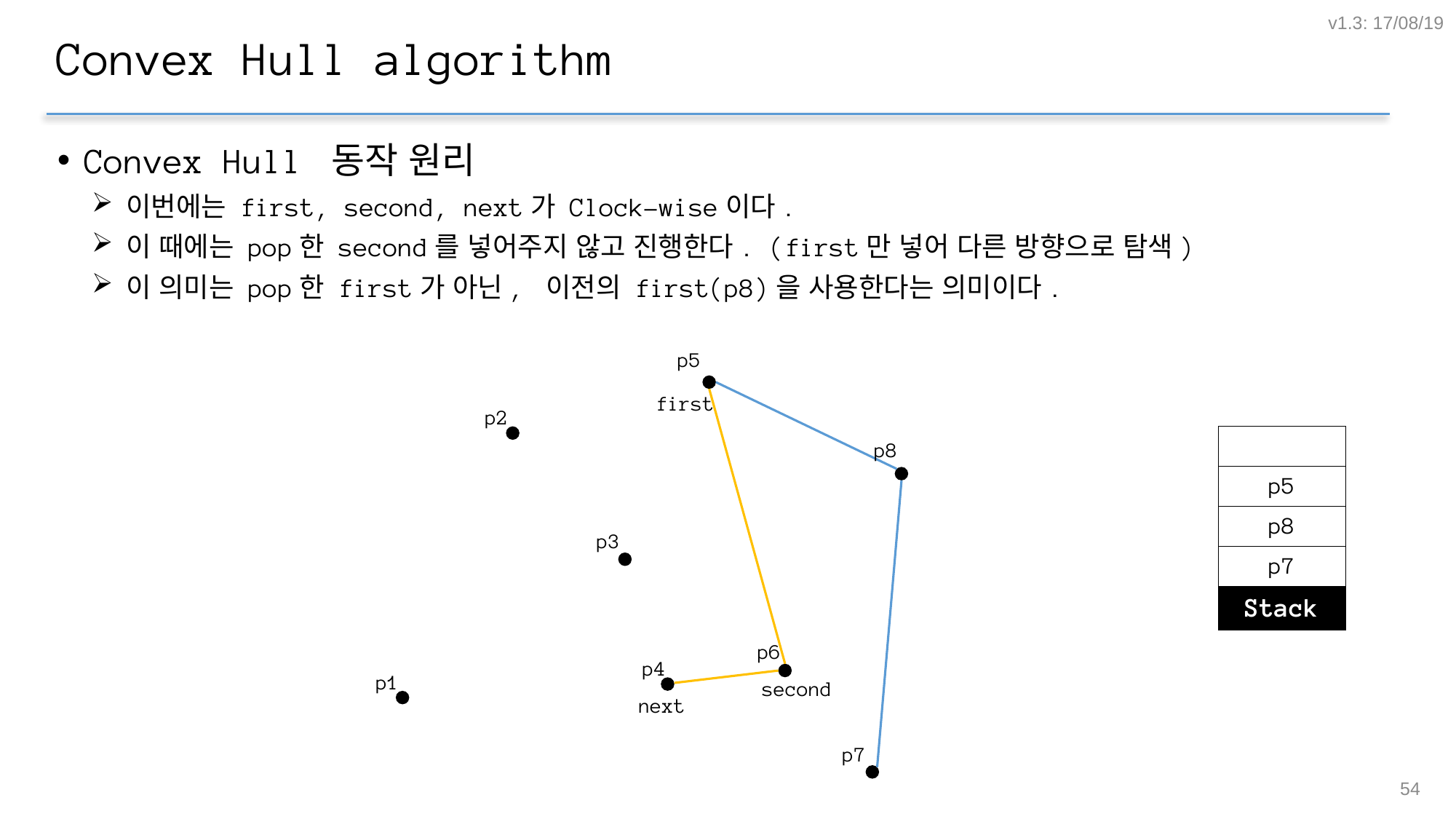

v1.3: 17/08/19
# Convex Hull algorithm
Convex Hull 동작 원리
이번에는 first, second, next가 Clock-wise이다.
이 때에는 pop한 second를 넣어주지 않고 진행한다. (first만 넣어 다른 방향으로 탐색)
이 의미는 pop한 first가 아닌, 이전의 first(p8)을 사용한다는 의미이다.
p5

first
p2

|  |
| --- |
| p5 |
| p8 |
| p7 |
| Stack |
p8

p3

p6
p4
p1

second

next

p7

54